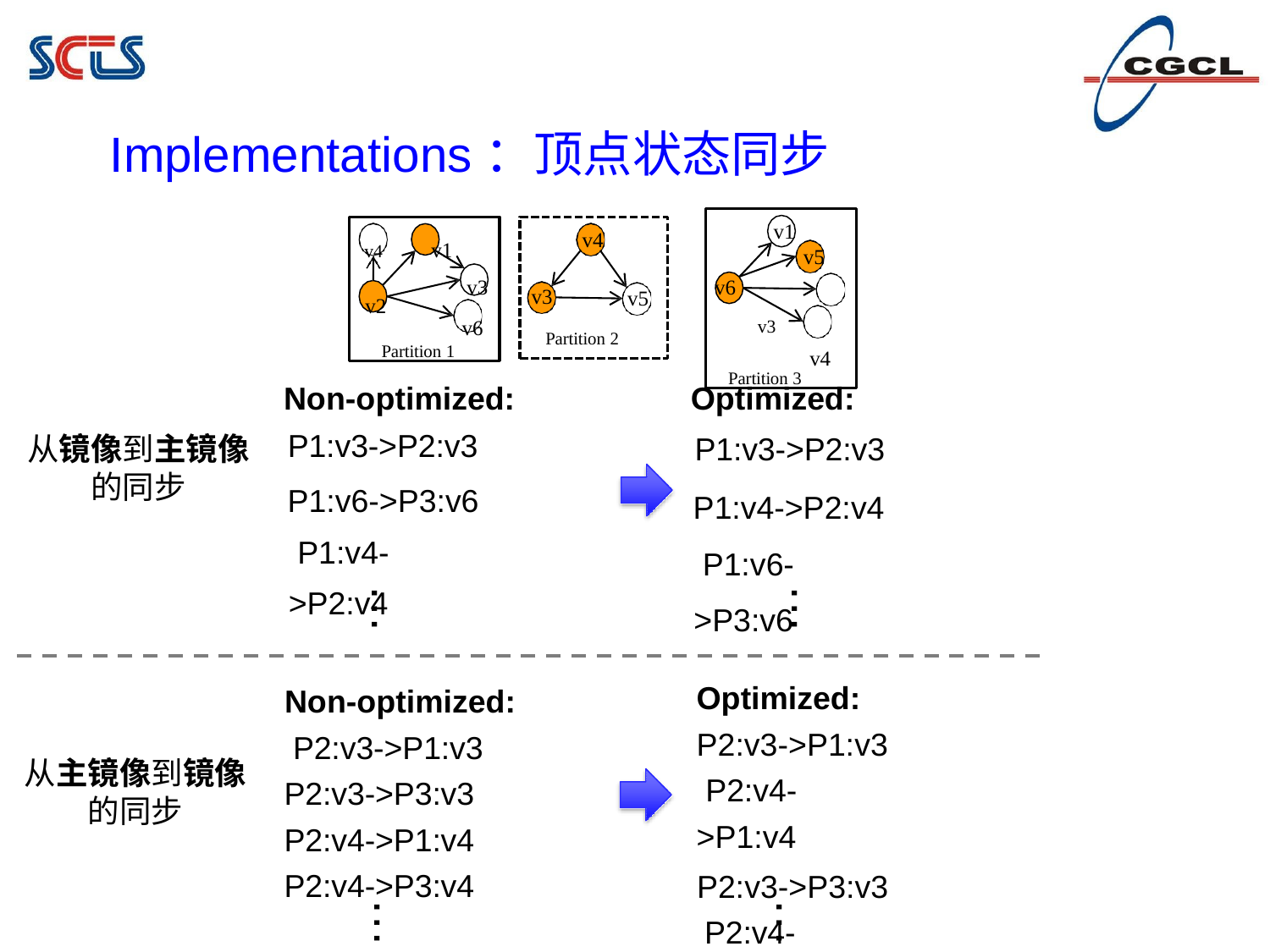

# Implementations：顶点状态同步
v1
v5
v6	v3
v4
Partition 3

v4	v1
v3
v2
v6
Partition 1

v4

v3

v5

Partition 2
Optimized:
P1:v3->P2:v3
P1:v4->P2:v4  P1:v6->P3:v6
Non-optimized:
P1:v3->P2:v3
P1:v6->P3:v6  P1:v4->P2:v4
从镜像到主镜像的同步

…
…

Optimized:  P2:v3->P1:v3  P2:v4->P1:v4
P2:v3->P3:v3  P2:v4->P3:v4
Non-optimized:  P2:v3->P1:v3  P2:v3->P3:v3  P2:v4->P1:v4  P2:v4->P3:v4
从主镜像到镜像的同步

…
…